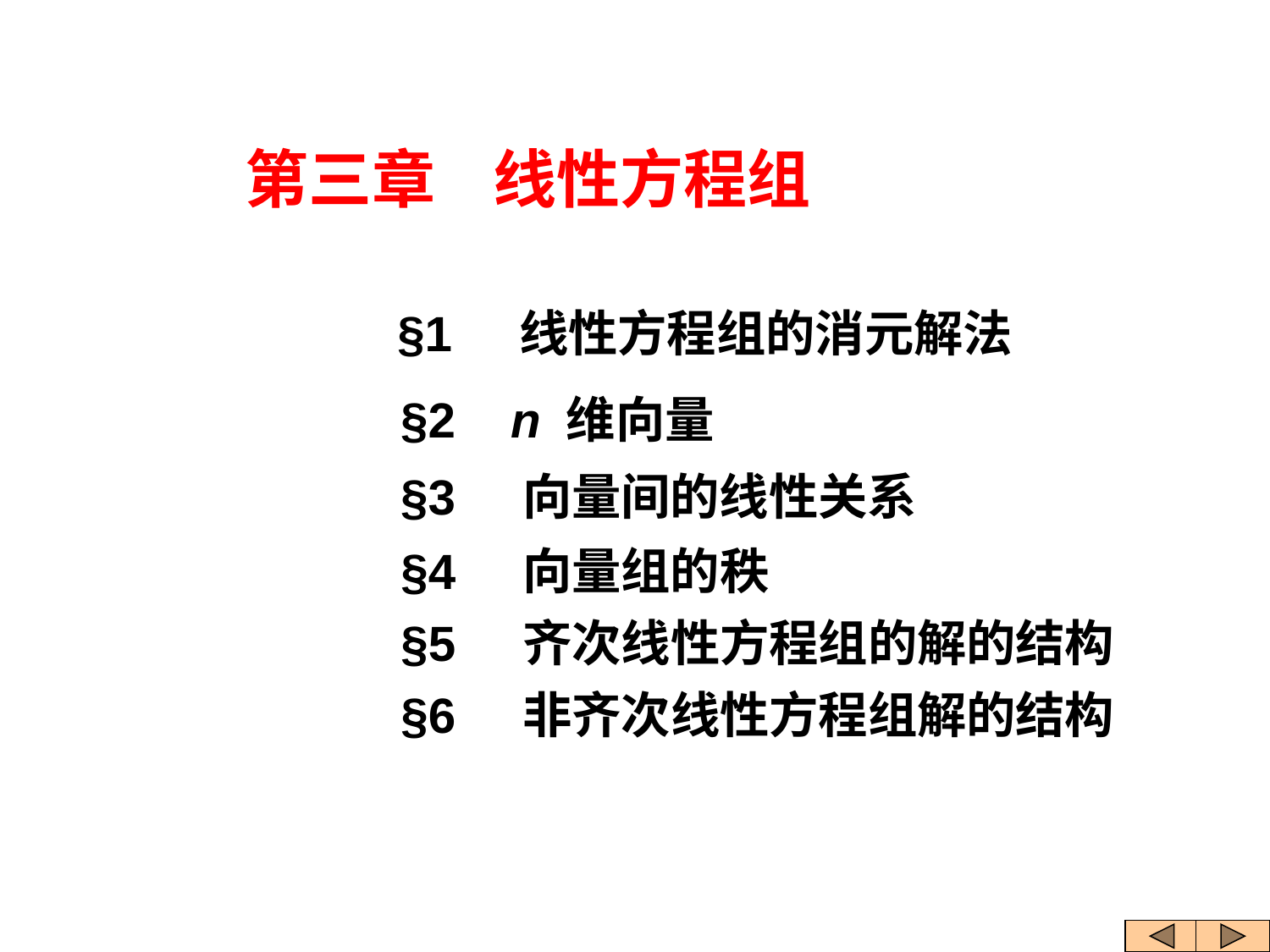

第三章    线性方程组
§1    线性方程组的消元解法
§2    n 维向量
§3    向量间的线性关系
§4    向量组的秩
§5    齐次线性方程组的解的结构
§6    非齐次线性方程组解的结构
1